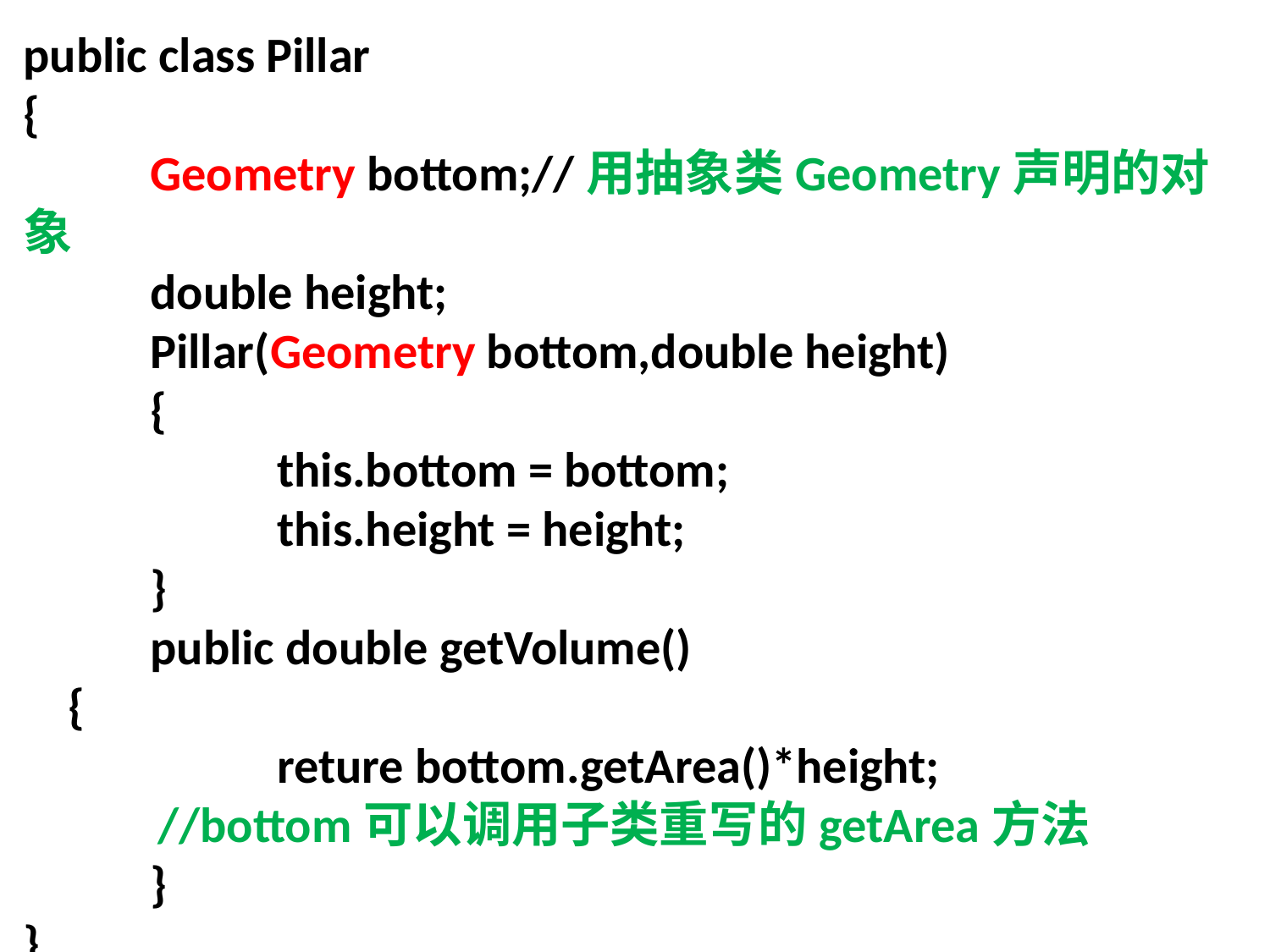

public class Pillar
{
	Geometry bottom;//用抽象类Geometry声明的对象
	double height;
	Pillar(Geometry bottom,double height)
	{
		this.bottom = bottom;
		this.height = height;
	}
	public double getVolume()
    {
		reture bottom.getArea()*height;
            //bottom可以调用子类重写的getArea方法
	}
}